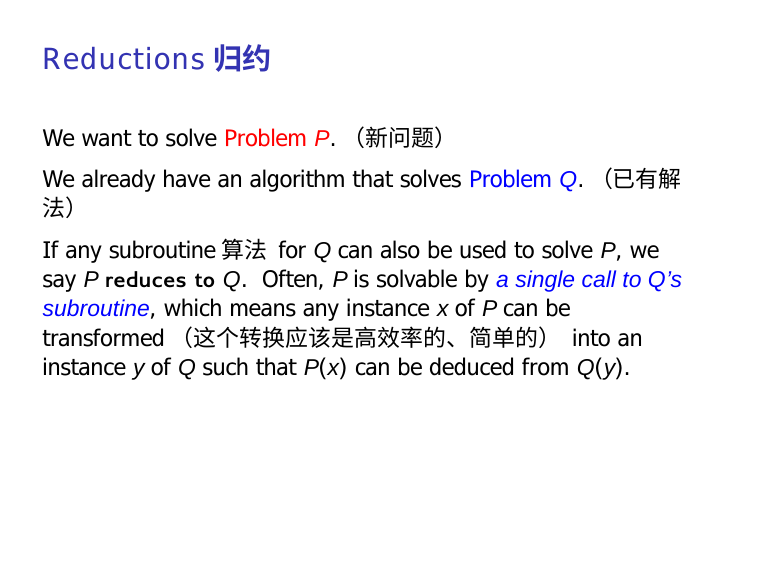

# Reductions归约
We want to solve Problem P.（新问题）
We already have an algorithm that solves Problem Q.（已有解法）
If any subroutine算法 for Q can also be used to solve P, we say P reduces to Q.  Often, P is solvable by a single call to Q’s subroutine, which means any instance x of P can be transformed（这个转换应该是高效率的、简单的） into an instance y of Q such that P(x) can be deduced from Q(y).